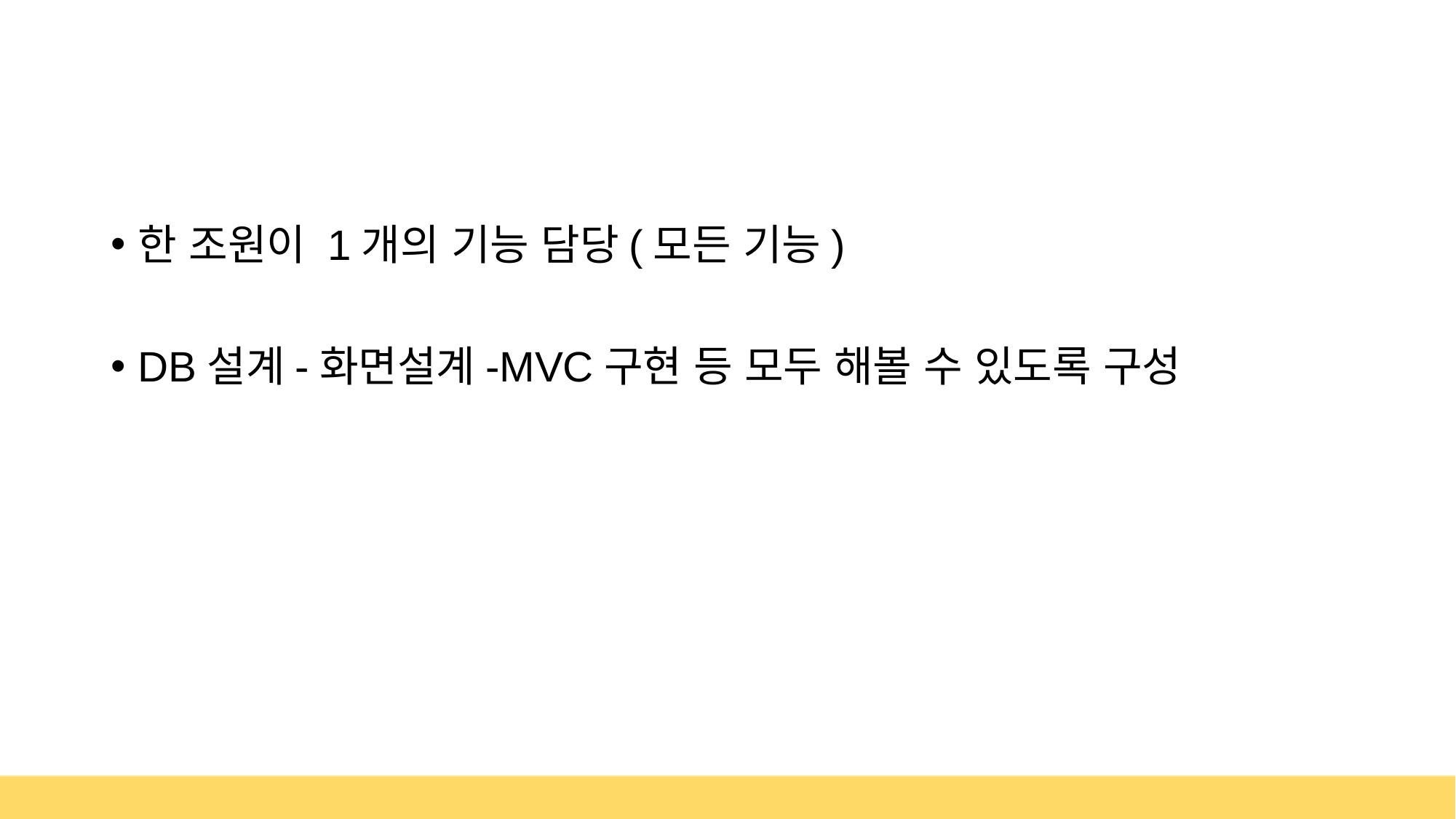

#
한 조원이 1개의 기능 담당(모든 기능)

DB설계-화면설계-MVC구현 등 모두 해볼 수 있도록 구성